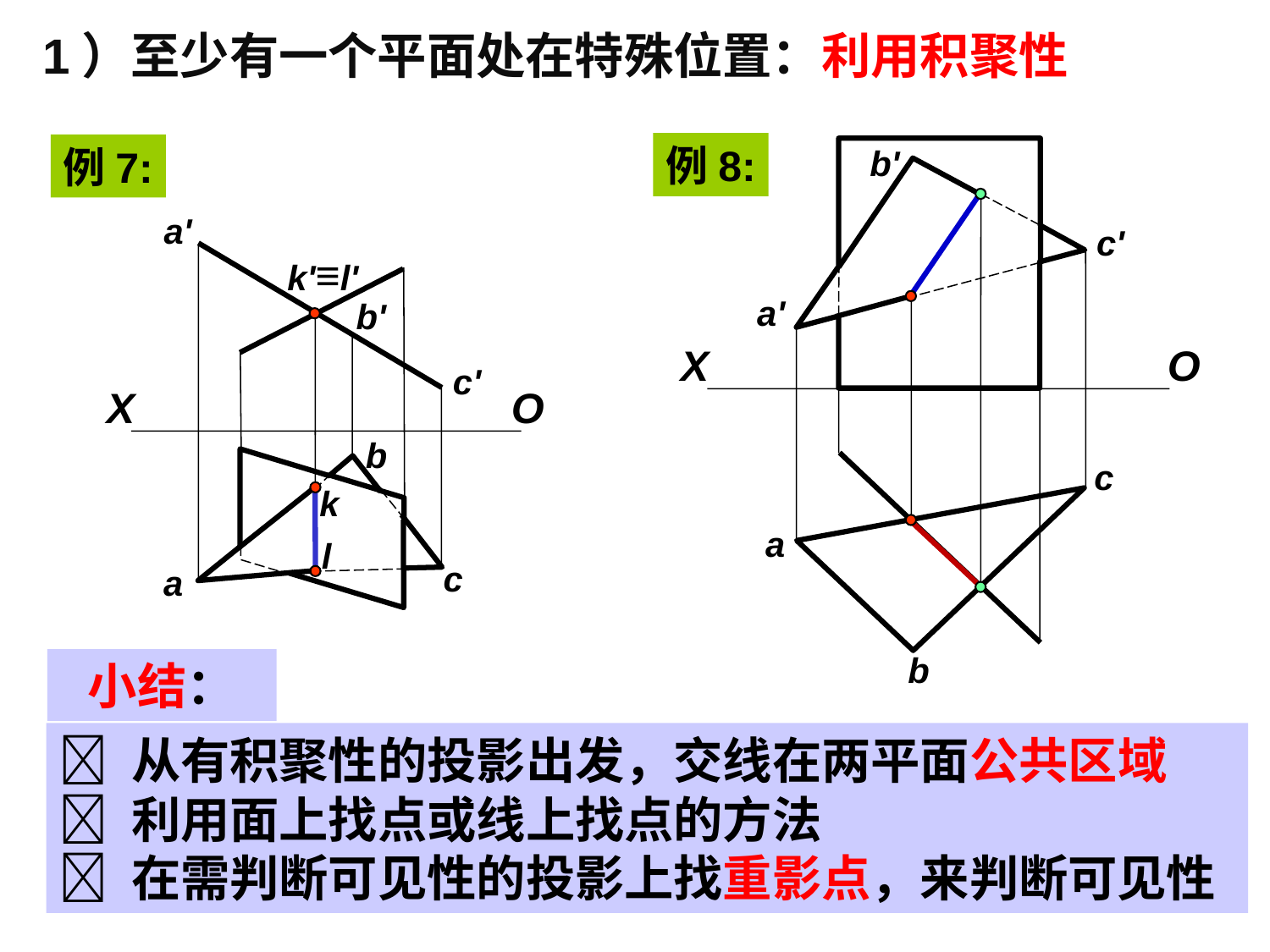

1）至少有一个平面处在特殊位置：利用积聚性
例8:
例7:
b'
c'

a'

c

a
b

a'

b'

c'

b
c
a

k'≡l'

O
X

O
X

k

l

小结：
• 从有积聚性的投影出发，交线在两平面公共区域
• 利用面上找点或线上找点的方法
• 在需判断可见性的投影上找重影点，来判断可见性